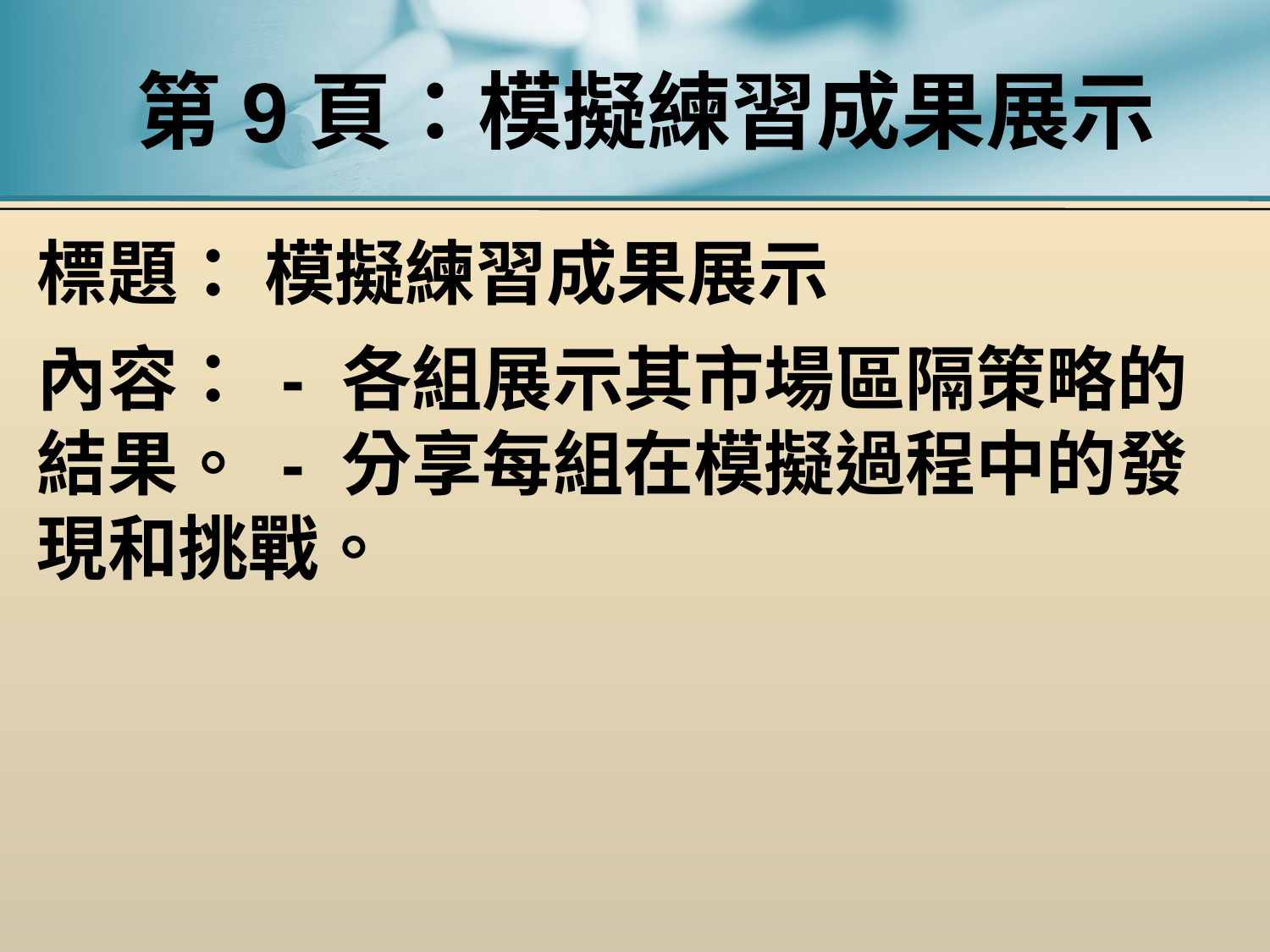

# 第9頁：模擬練習成果展示
標題： 模擬練習成果展示
內容： - 各組展示其市場區隔策略的結果。 - 分享每組在模擬過程中的發現和挑戰。